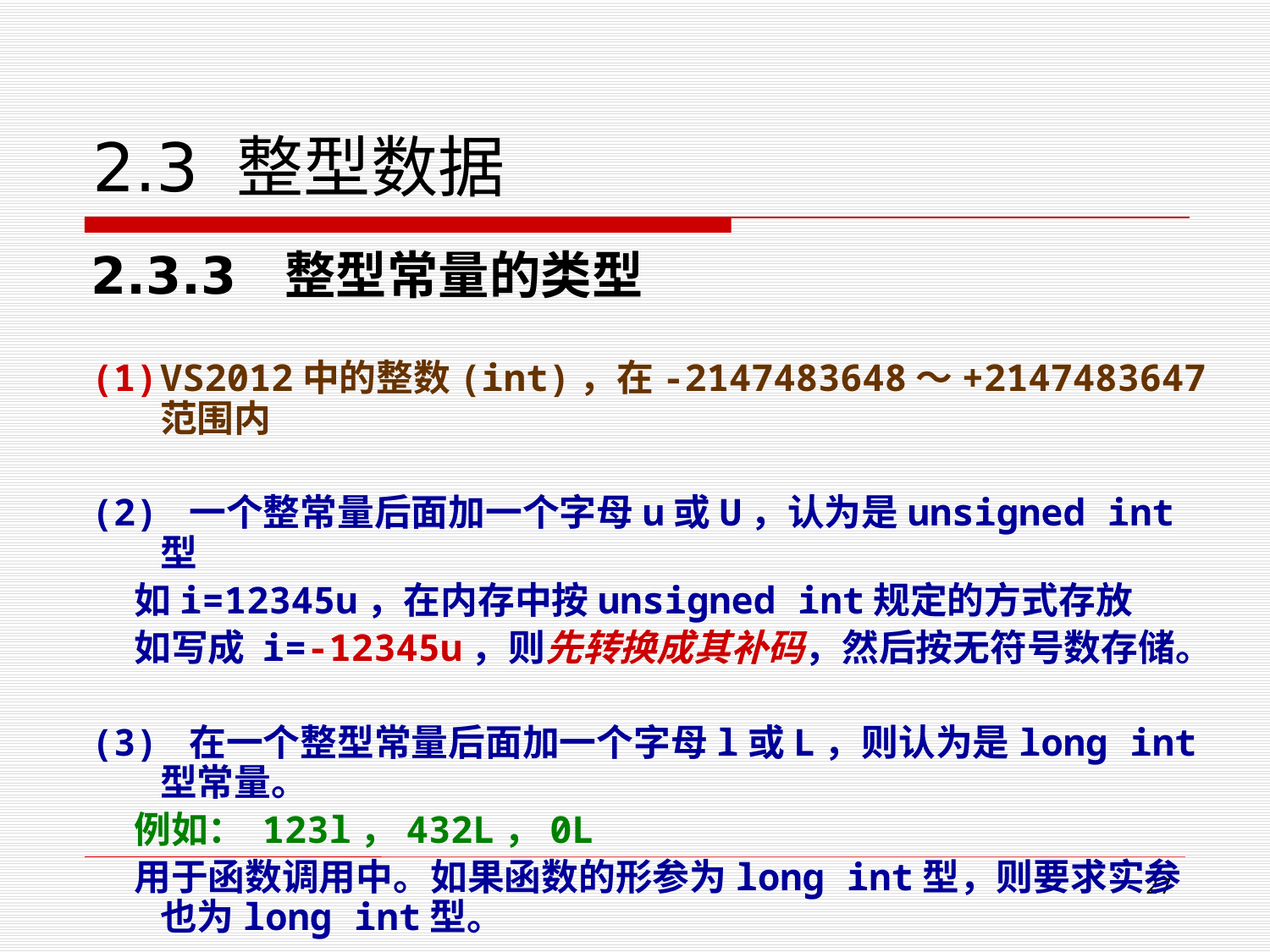

# 2.3 整型数据
2.3.3  整型常量的类型

VS2012中的整数(int)，在-2147483648～+2147483647范围内

(2) 一个整常量后面加一个字母u或U，认为是unsigned int型
    如i=12345u，在内存中按unsigned int规定的方式存放
    如写成 i=-12345u，则先转换成其补码，然后按无符号数存储。

(3) 在一个整型常量后面加一个字母l或L，则认为是long int型常量。
    例如： 123l，432L，0L
    用于函数调用中。如果函数的形参为long int型，则要求实参也为long int型。

27